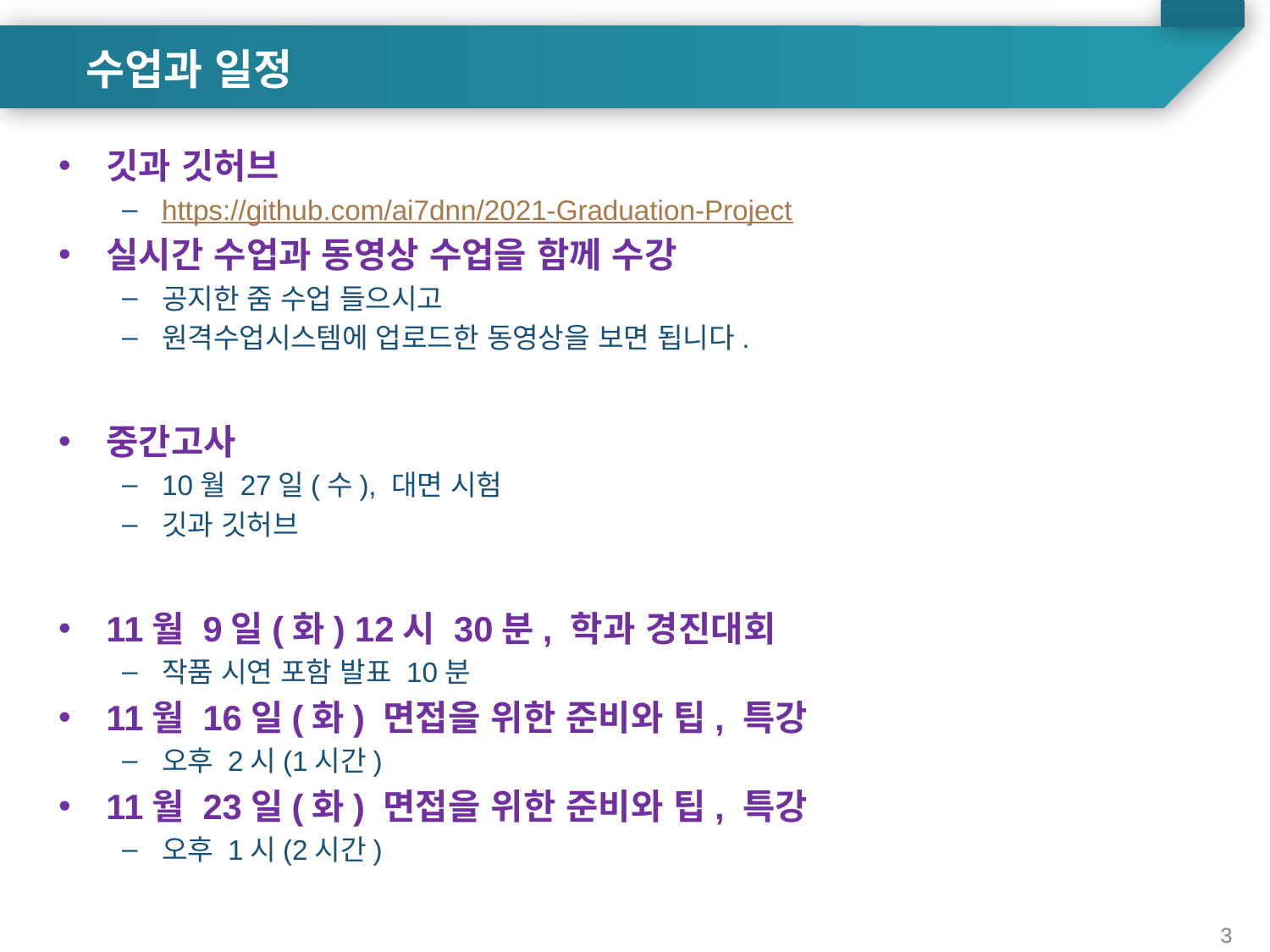

수업과 일정
깃과 깃허브
https://github.com/ai7dnn/2021-Graduation-Project
실시간 수업과 동영상 수업을 함께 수강
공지한 줌 수업 들으시고
원격수업시스템에 업로드한 동영상을 보면 됩니다.

중간고사
10월 27일(수), 대면 시험
깃과 깃허브

11월 9일(화) 12시 30분, 학과 경진대회
작품 시연 포함 발표 10분
11월 16일(화) 면접을 위한 준비와 팁, 특강
오후 2시(1시간)
11월 23일(화) 면접을 위한 준비와 팁, 특강
오후 1시(2시간)

3